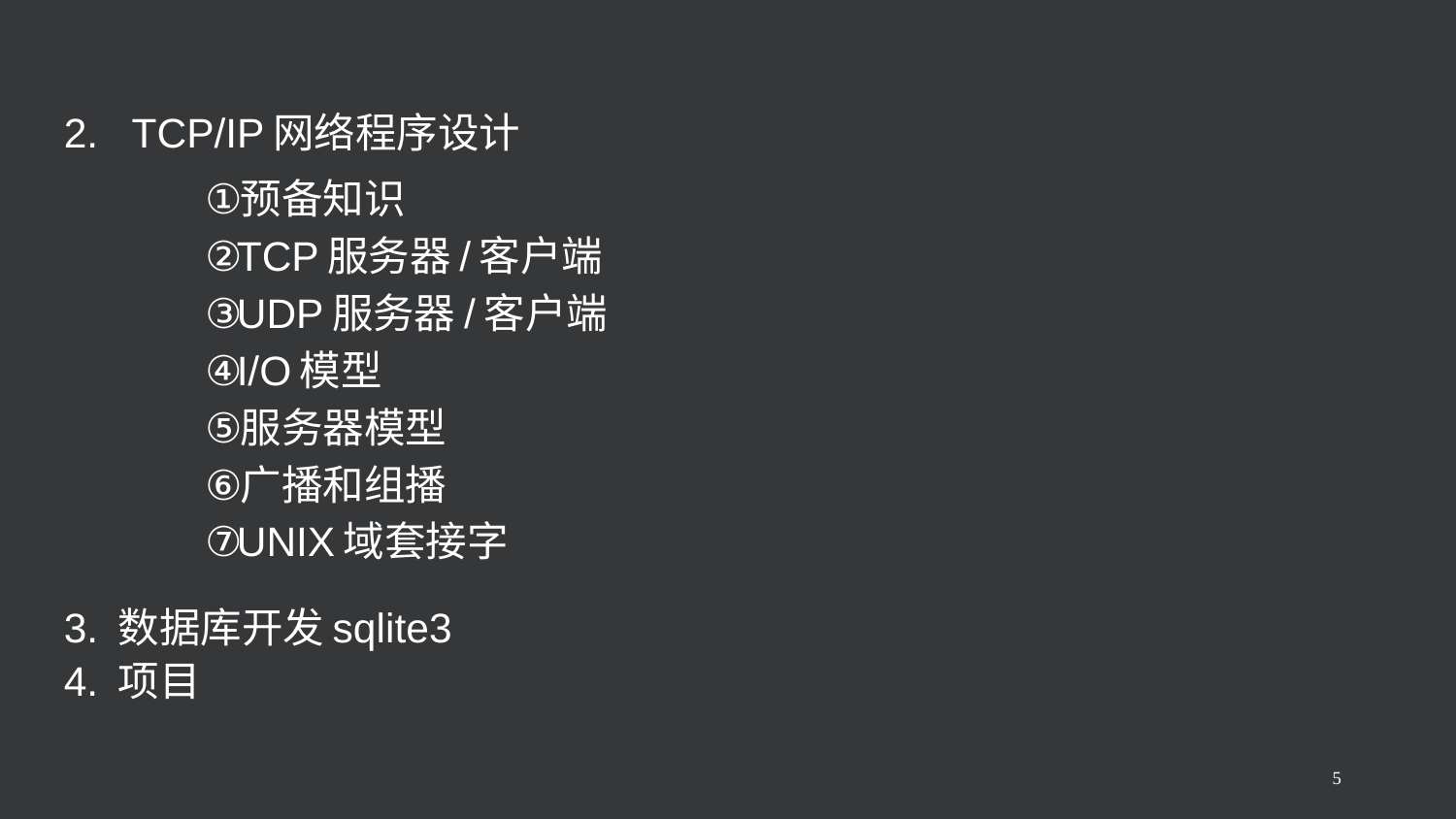

2.   TCP/IP网络程序设计
预备知识
TCP服务器/客户端
UDP服务器/客户端
I/O模型
服务器模型
广播和组播
UNIX域套接字

3. 数据库开发sqlite3
4. 项目

5